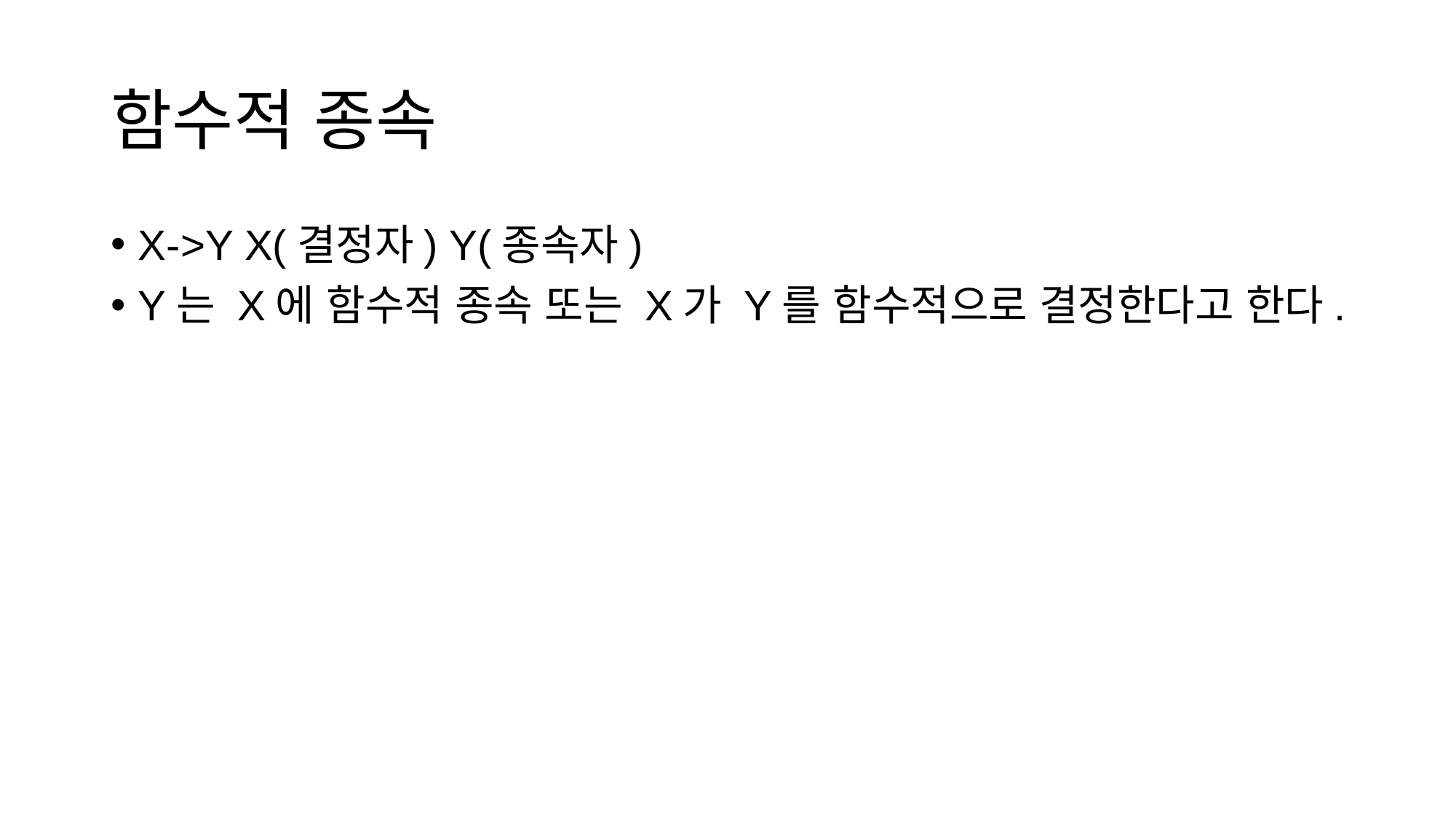

# 함수적 종속
X->Y X(결정자) Y(종속자)
Y는 X에 함수적 종속 또는 X가 Y를 함수적으로 결정한다고 한다.